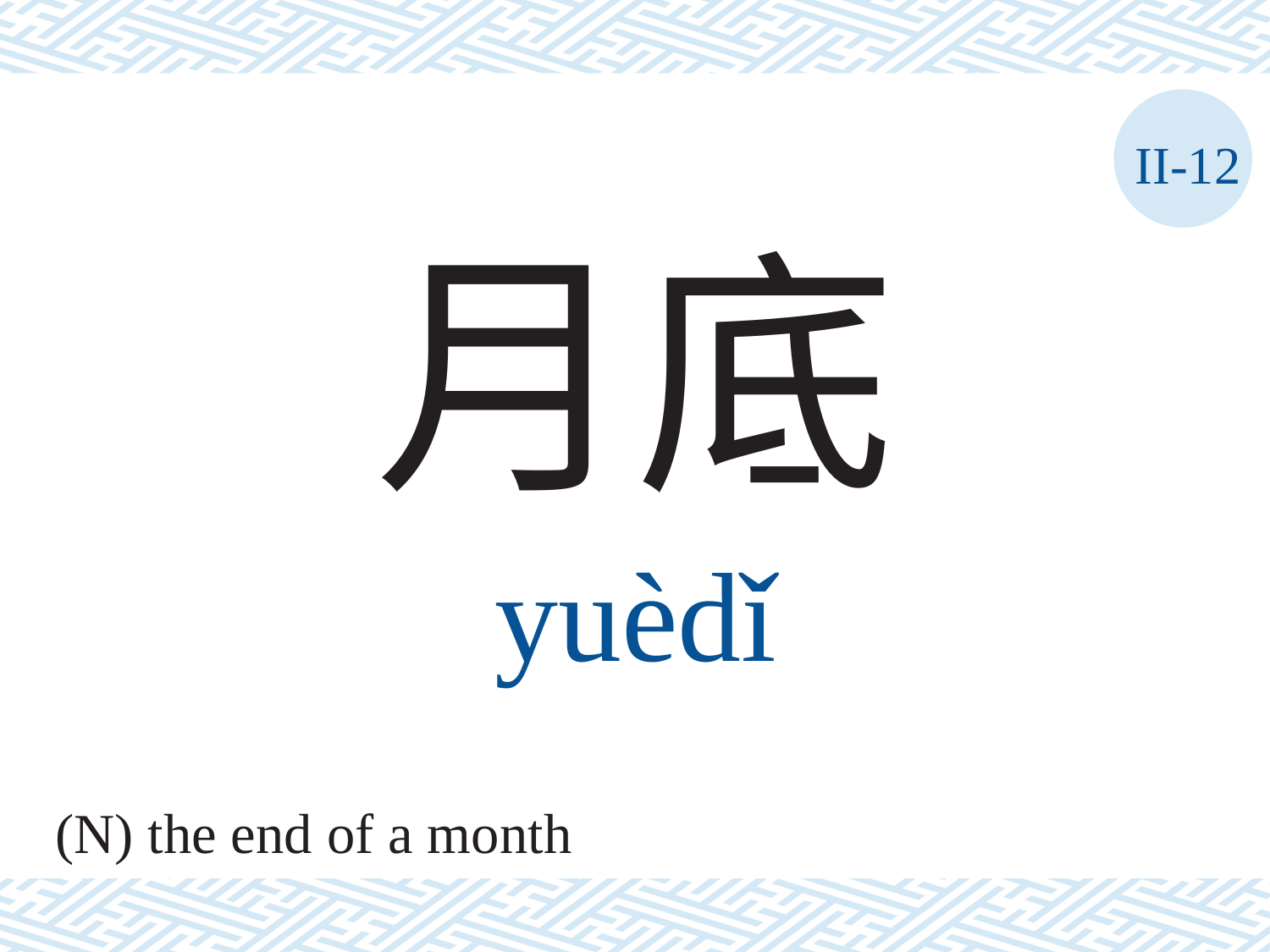

II-12
月底
yuèdǐ
(N) the end of a month